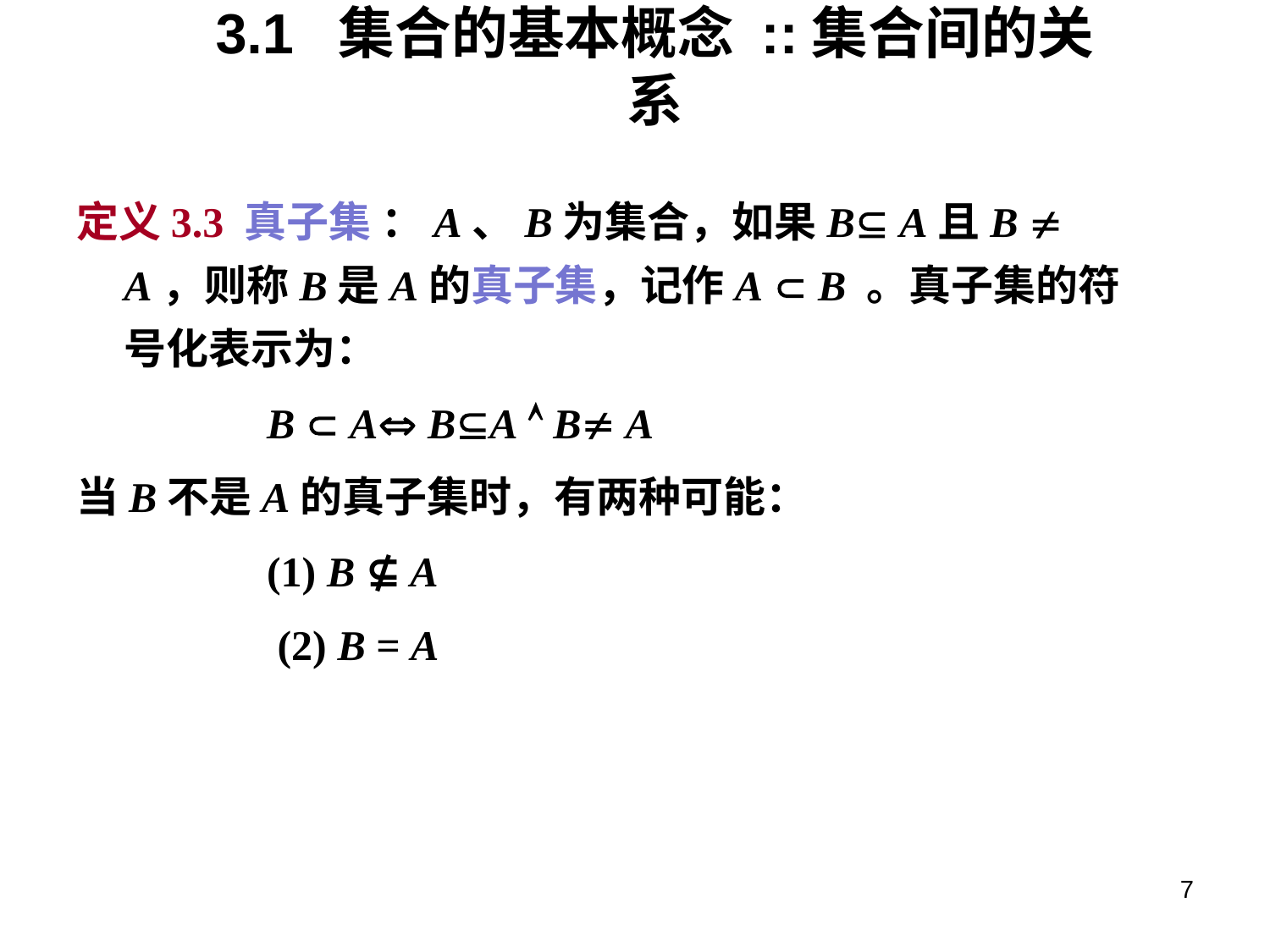

# 3.1  集合的基本概念 ::集合间的关系
定义3.3 真子集 ：A、B为集合，如果B⊆ A且B ≠ A，则称B是A的真子集，记作A ⊂ B 。真子集的符号化表示为：
		B ⊂ A⇔ B⊆A ∧ B≠ A
当B不是A的真子集时，有两种可能：
		(1) B ⊈ A
		 (2) B = A

7